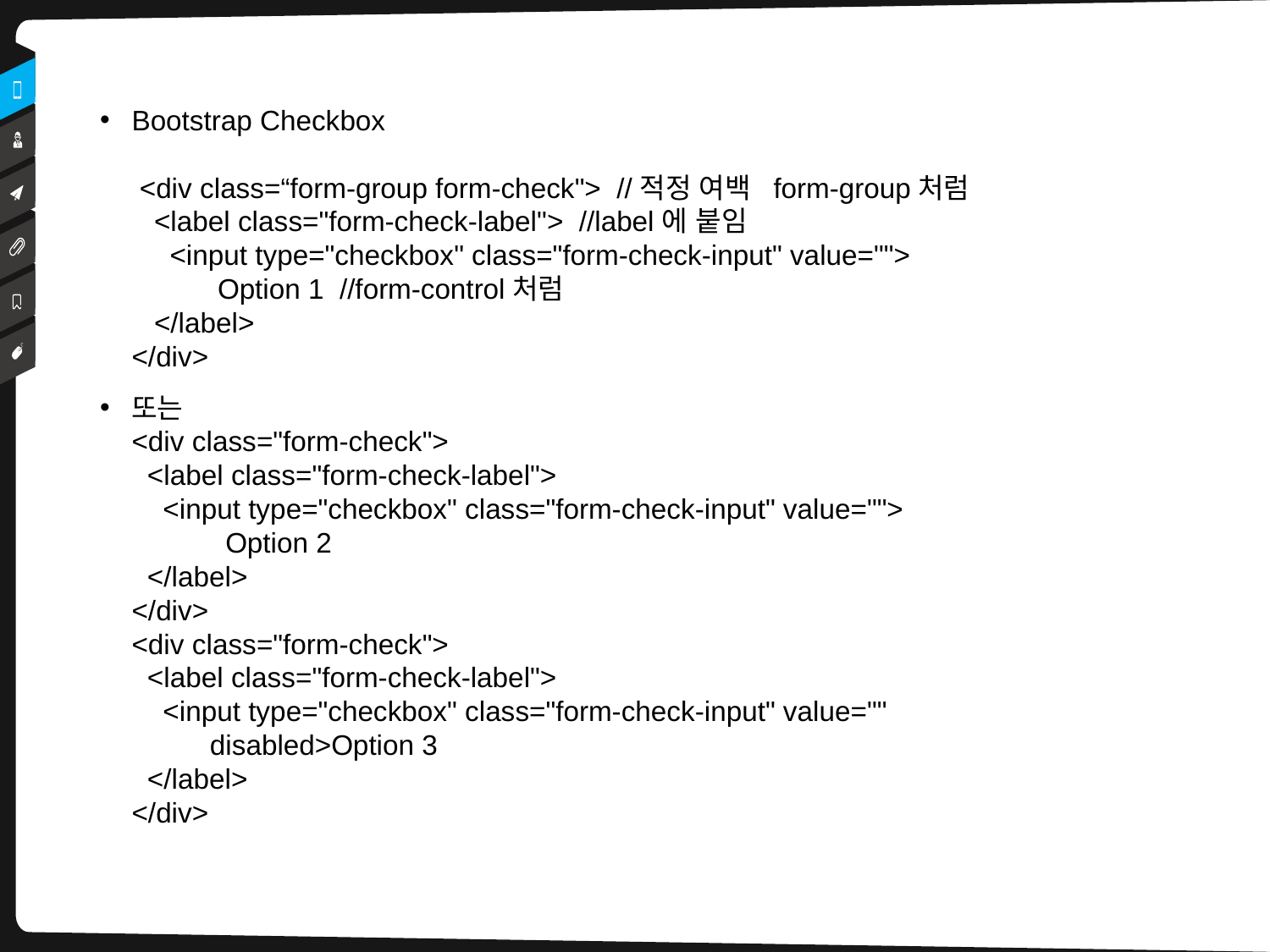

Bootstrap Checkbox
 <div class=“form-group form-check">  //적정 여백  form-group처럼
  <label class="form-check-label">  //label에 붙임
    <input type="checkbox" class="form-check-input" value="">
           Option 1  //form-control처럼
  </label>
</div>
또는
<div class="form-check">
  <label class="form-check-label">
    <input type="checkbox" class="form-check-input" value="">
            Option 2
  </label>
</div>
<div class="form-check">
  <label class="form-check-label">
    <input type="checkbox" class="form-check-input" value="" 
          disabled>Option 3
  </label>
</div>